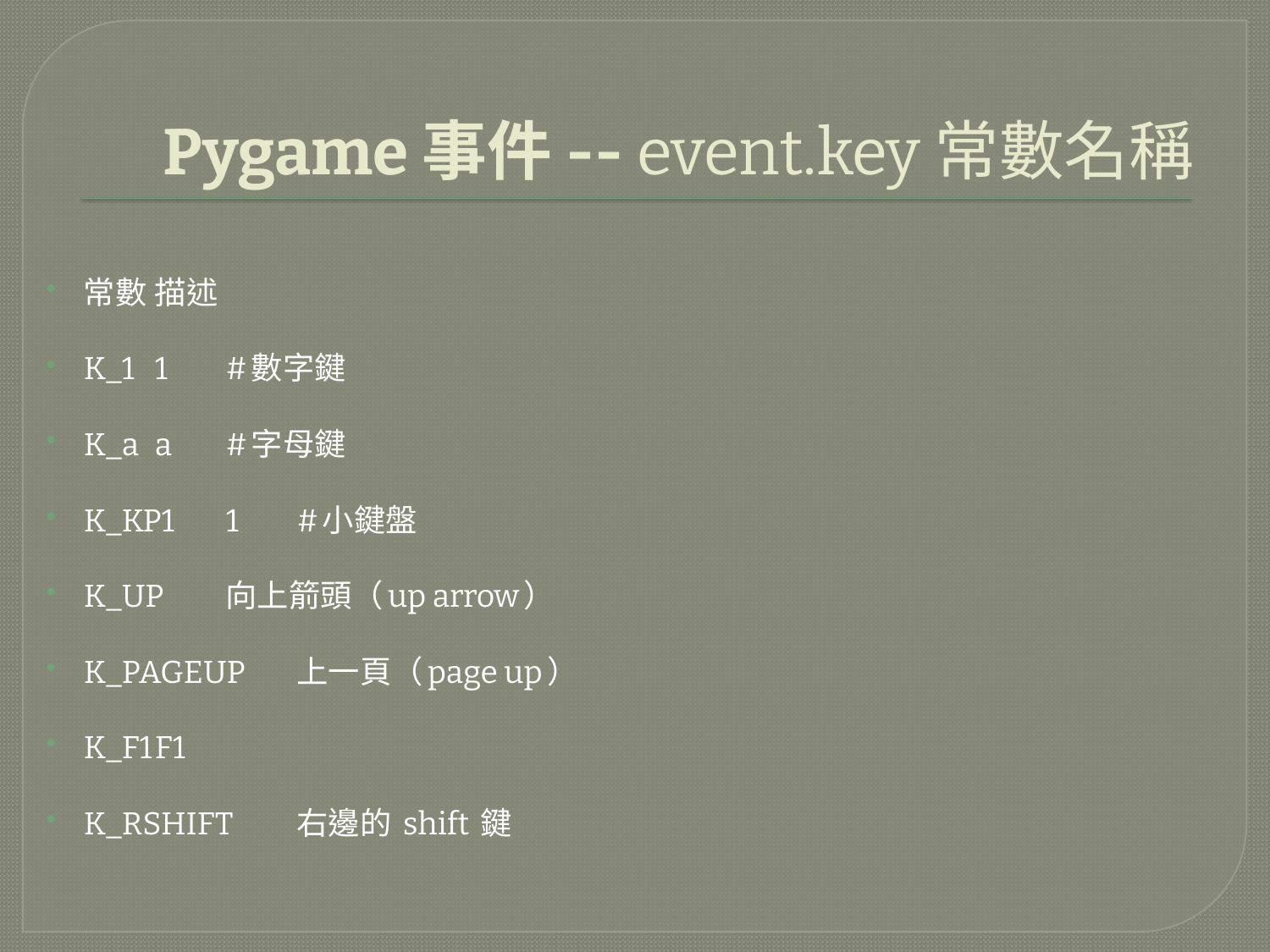

# Pygame事件-- event.key常數名稱
常數			描述
K_1			1	#數字鍵
K_a			a	#字母鍵
K_KP1		1	#小鍵盤
K_UP			向上箭頭（up arrow）
K_PAGEUP		上一頁（page up）
K_F1			F1
K_RSHIFT		右邊的 shift 鍵